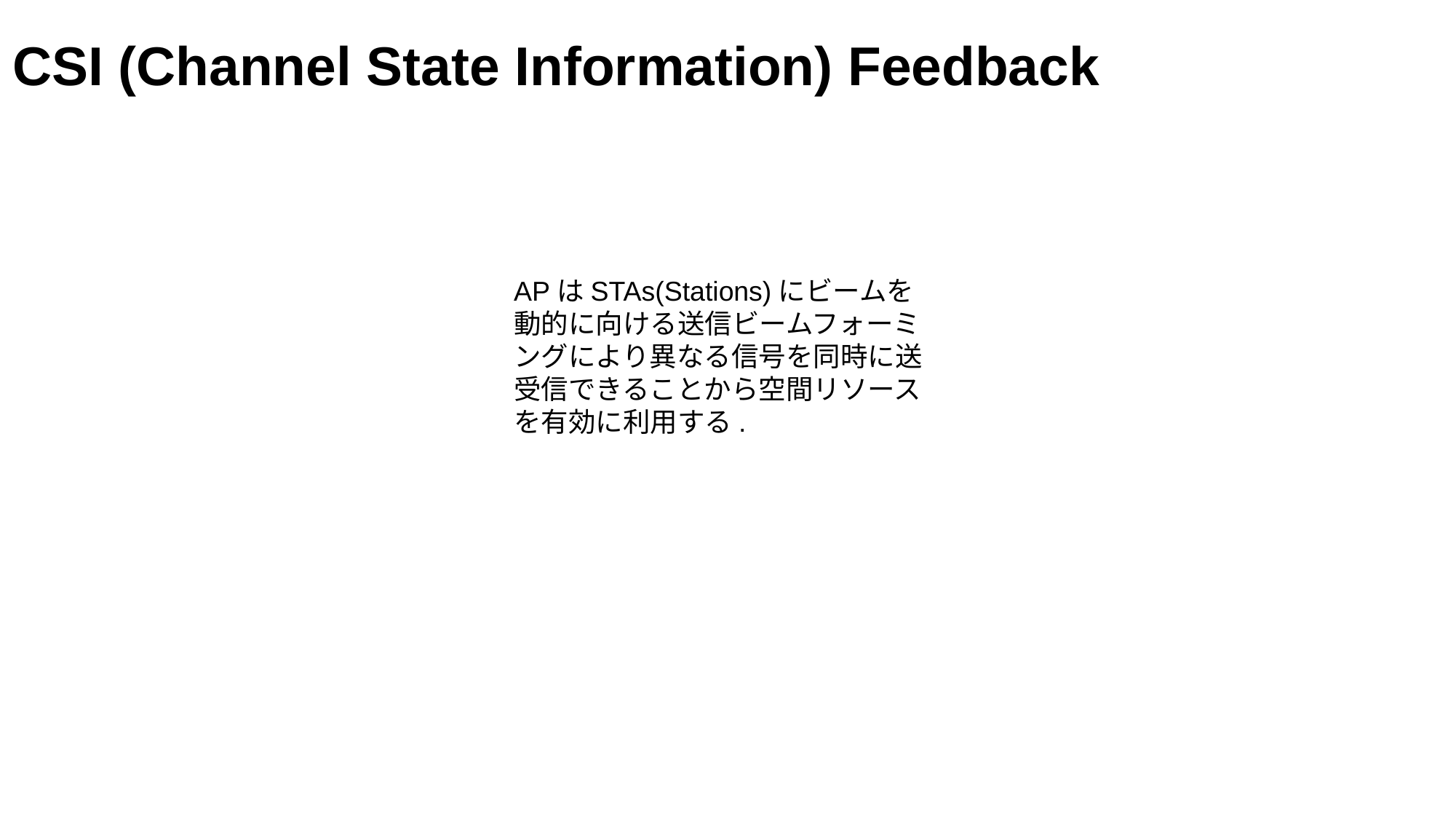

CSI (Channel State Information) Feedback
APはSTAs(Stations)にビームを動的に向ける送信ビームフォーミングにより異なる信号を同時に送受信できることから空間リソースを有効に利用する.